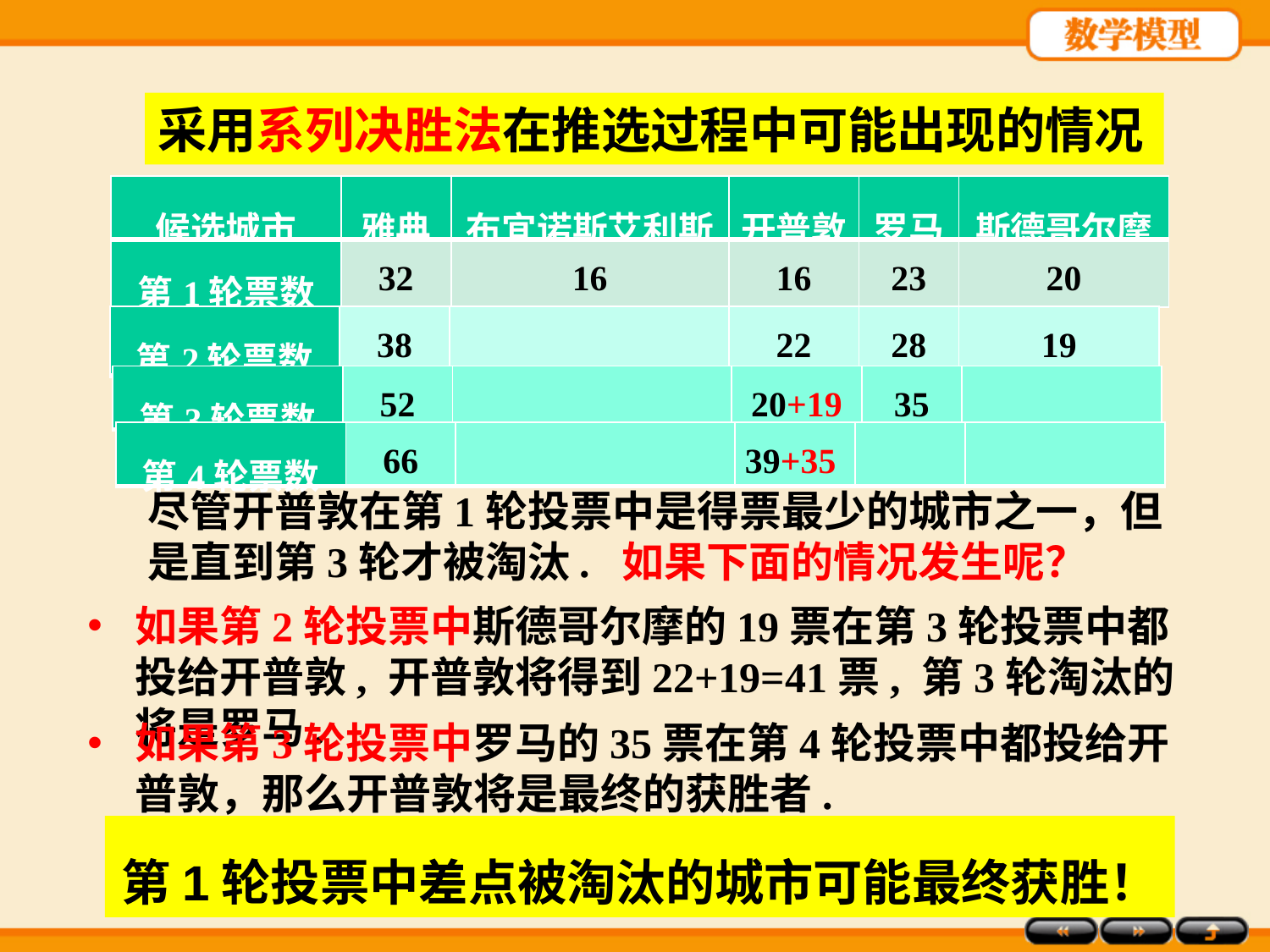

采用系列决胜法在推选过程中可能出现的情况
| 候选城市 | 雅典 | 布宜诺斯艾利斯 | 开普敦 | 罗马 | 斯德哥尔摩 |
| --- | --- | --- | --- | --- | --- |
| 第1轮票数 | 32 | 16 | 16 | 23 | 20 |
| 第2轮票数 | 38 |  | 22 | 28 | 19 |
| --- | --- | --- | --- | --- | --- |
| 第3轮票数 | 52 |  | 20+19 | 35 |  |
| --- | --- | --- | --- | --- | --- |
| 第4轮票数 | 66 |  | 39+35 |  |  |
| --- | --- | --- | --- | --- | --- |
尽管开普敦在第1轮投票中是得票最少的城市之一，但是直到第3轮才被淘汰.  如果下面的情况发生呢？
如果第2轮投票中斯德哥尔摩的19票在第3轮投票中都投给开普敦, 开普敦将得到22+19=41票, 第3轮淘汰的将是罗马.
如果第3轮投票中罗马的35票在第4轮投票中都投给开普敦，那么开普敦将是最终的获胜者.
第1轮投票中差点被淘汰的城市可能最终获胜！